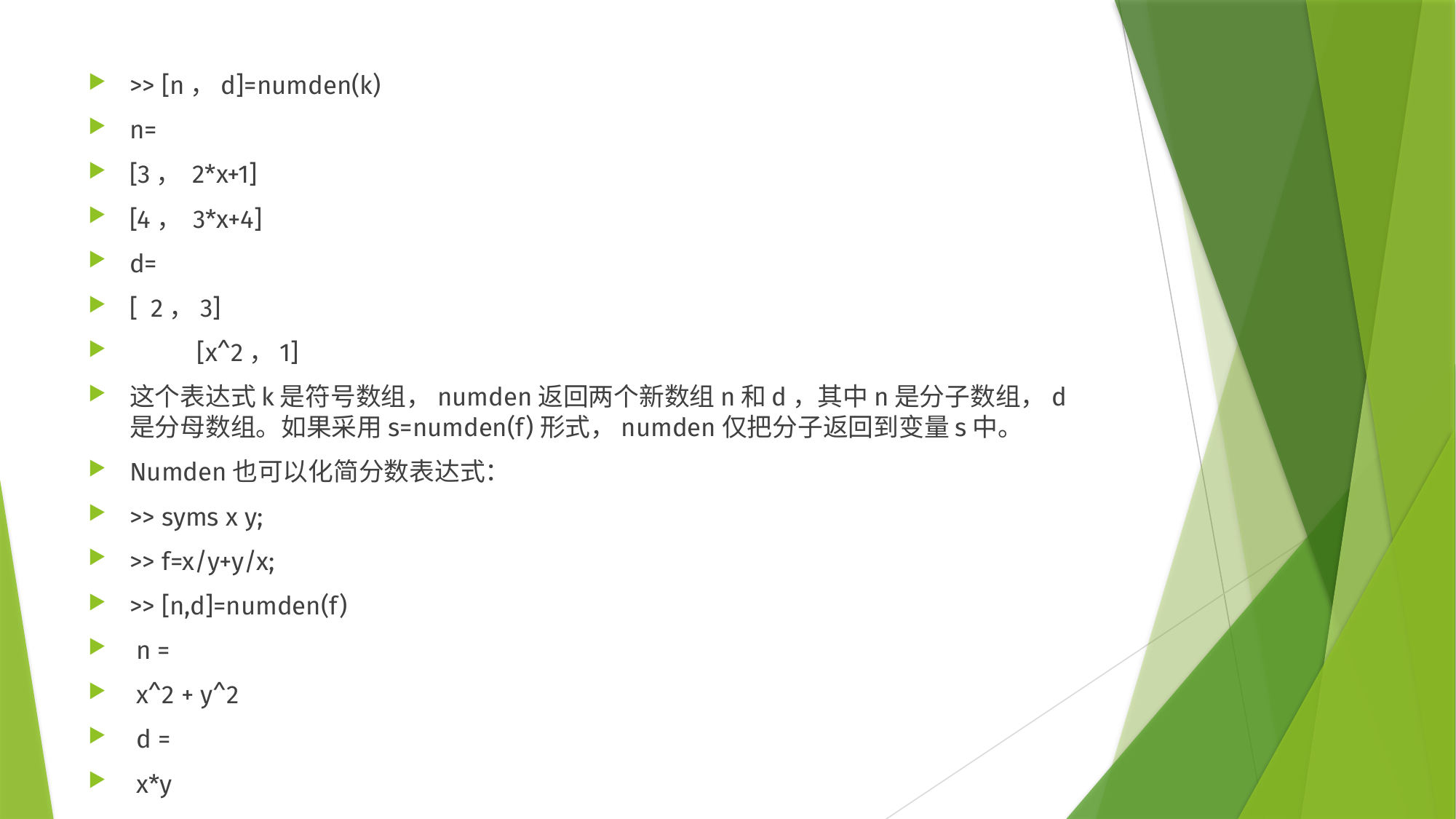

>> [n，d]=numden(k)
n=
[3， 2*x+1]
[4， 3*x+4]
d=
[  2，3]
          [x^2，1]
这个表达式k是符号数组，numden返回两个新数组n和d，其中n是分子数组，d是分母数组。如果采用s=numden(f)形式，numden仅把分子返回到变量s中。
Numden也可以化简分数表达式：
>> syms x y;
>> f=x/y+y/x;
>> [n,d]=numden(f)
 n =
 x^2 + y^2
 d =
 x*y